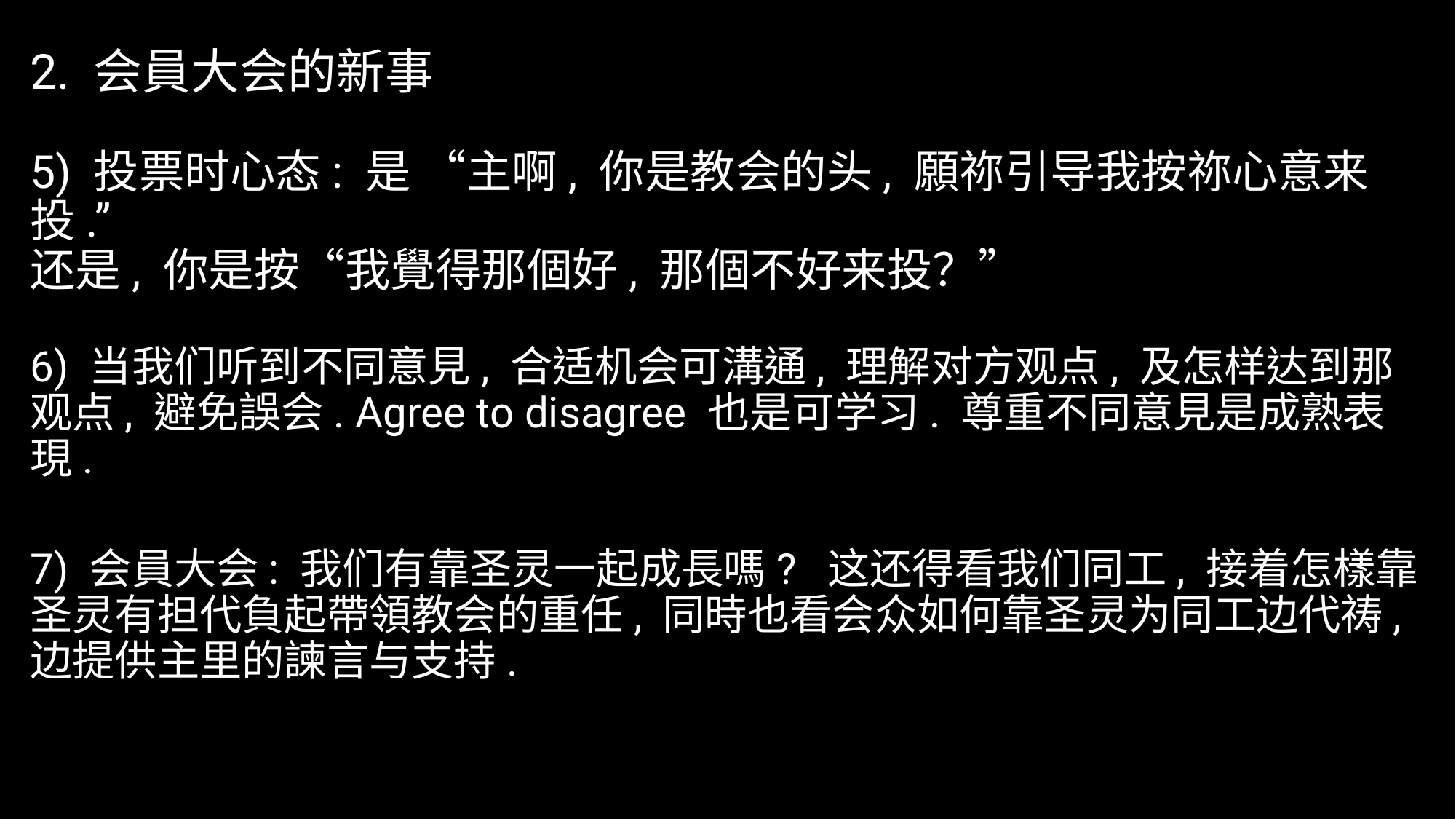

2. 会員大会的新事

5) 投票时心态: 是 “主啊, 你是教会的头, 願祢引导我按祢心意来投.”
还是, 你是按“我覺得那個好, 那個不好来投？”

6) 当我们听到不同意見, 合适机会可溝通, 理解对方观点, 及怎样达到那观点, 避免誤会. Agree to disagree 也是可学习. 尊重不同意見是成熟表現.

7) 会員大会: 我们有靠圣灵一起成長嗎?  这还得看我们同工, 接着怎樣靠圣灵有担代負起帶領教会的重任, 同時也看会众如何靠圣灵为同工边代祷, 边提供主里的諫言与支持.